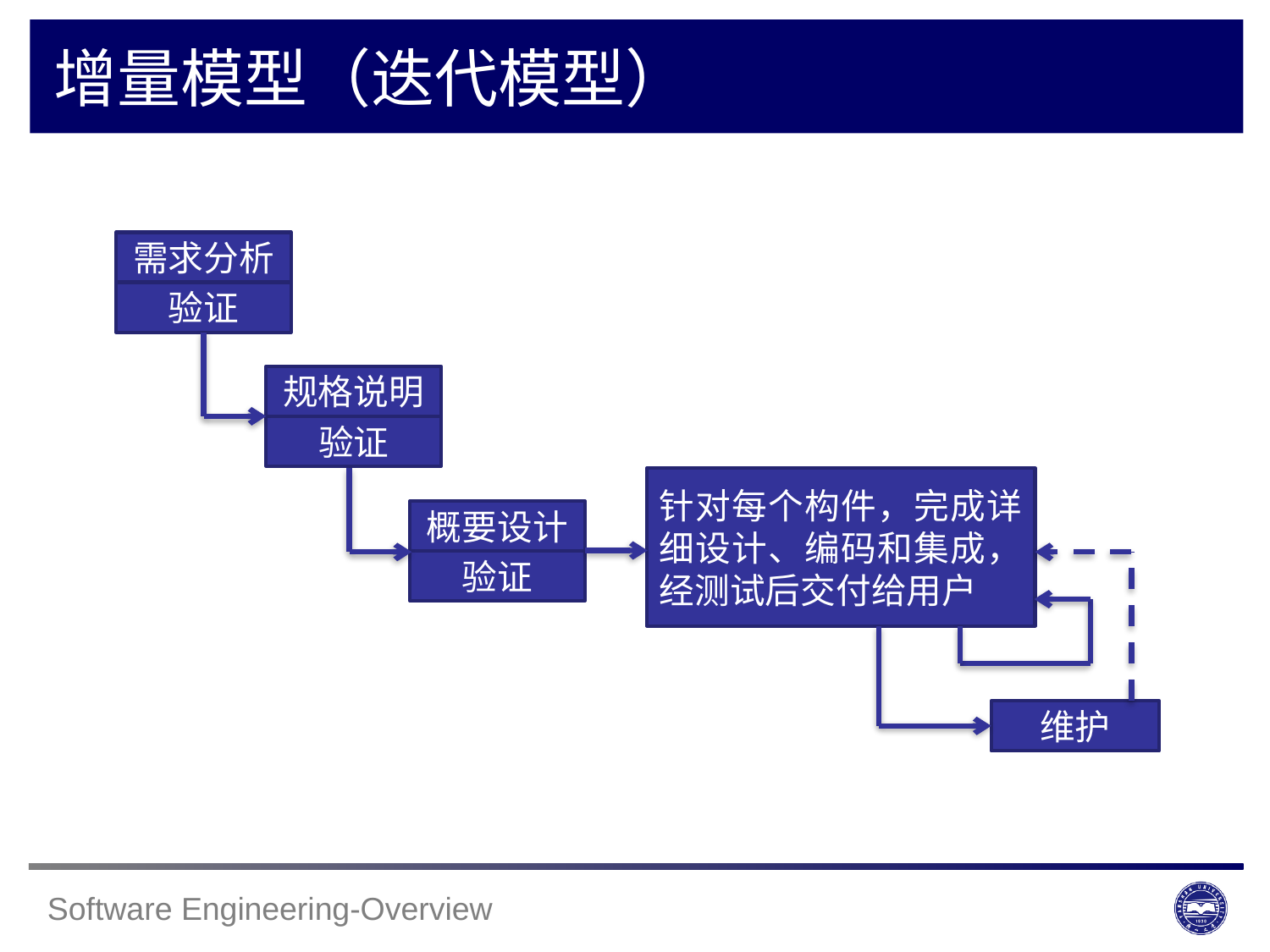

增量模型（迭代模型）
需求分析
验证
规格说明
验证
针对每个构件，完成详细设计、编码和集成，经测试后交付给用户
概要设计
验证
维护